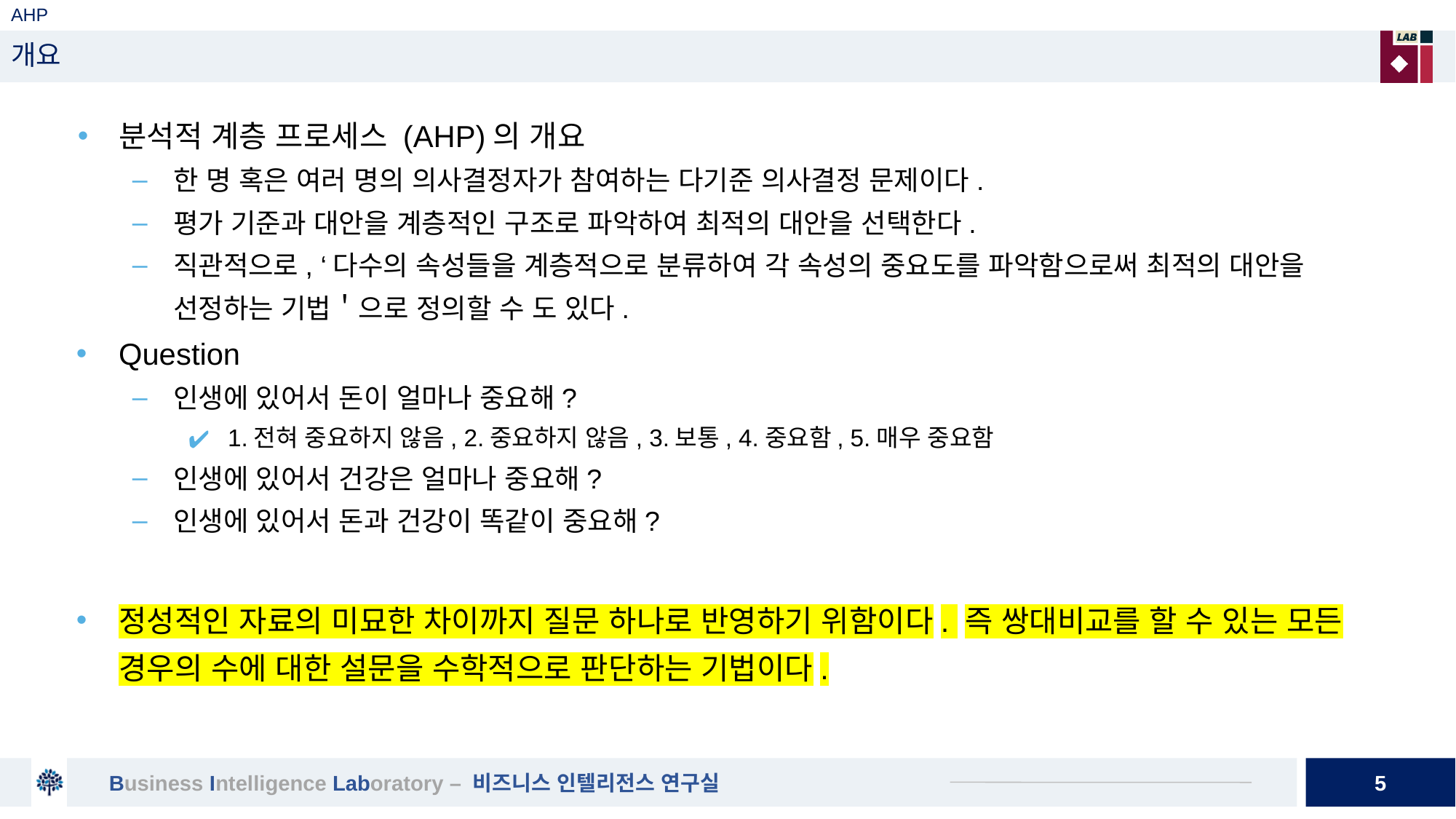

# AHP
개요
분석적 계층 프로세스 (AHP)의 개요
한 명 혹은 여러 명의 의사결정자가 참여하는 다기준 의사결정 문제이다.
평가 기준과 대안을 계층적인 구조로 파악하여 최적의 대안을 선택한다.
직관적으로, ‘다수의 속성들을 계층적으로 분류하여 각 속성의 중요도를 파악함으로써 최적의 대안을 선정하는 기법＇으로 정의할 수 도 있다.
Question
인생에 있어서 돈이 얼마나 중요해?
1.전혀 중요하지 않음, 2.중요하지 않음, 3.보통, 4.중요함, 5.매우 중요함
인생에 있어서 건강은 얼마나 중요해?
인생에 있어서 돈과 건강이 똑같이 중요해?

정성적인 자료의 미묘한 차이까지 질문 하나로 반영하기 위함이다. 즉 쌍대비교를 할 수 있는 모든 경우의 수에 대한 설문을 수학적으로 판단하는 기법이다.

5